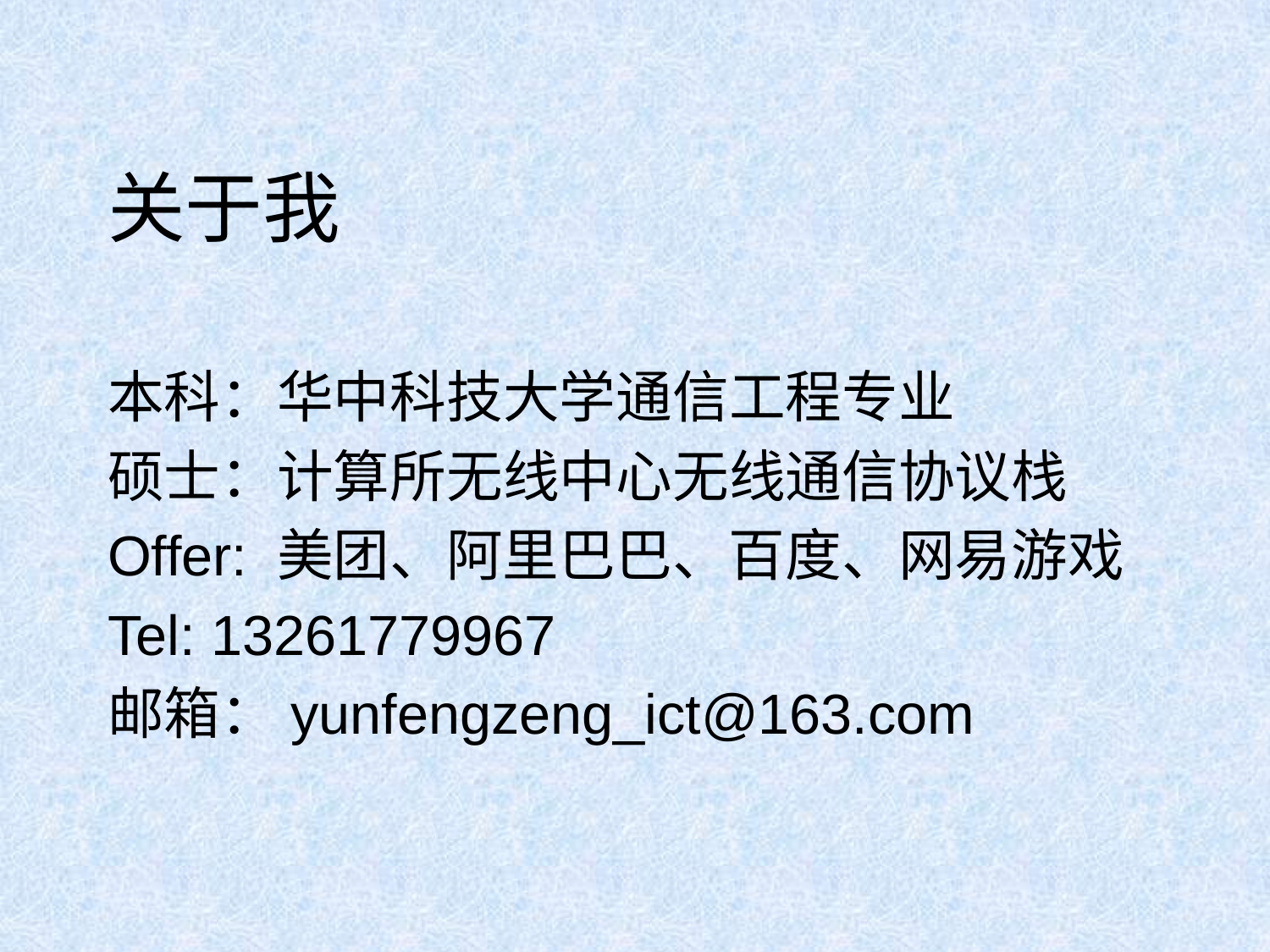

# 关于我

本科：华中科技大学通信工程专业
硕士：计算所无线中心无线通信协议栈
Offer: 美团、阿里巴巴、百度、网易游戏
Tel: 13261779967
邮箱：yunfengzeng_ict@163.com